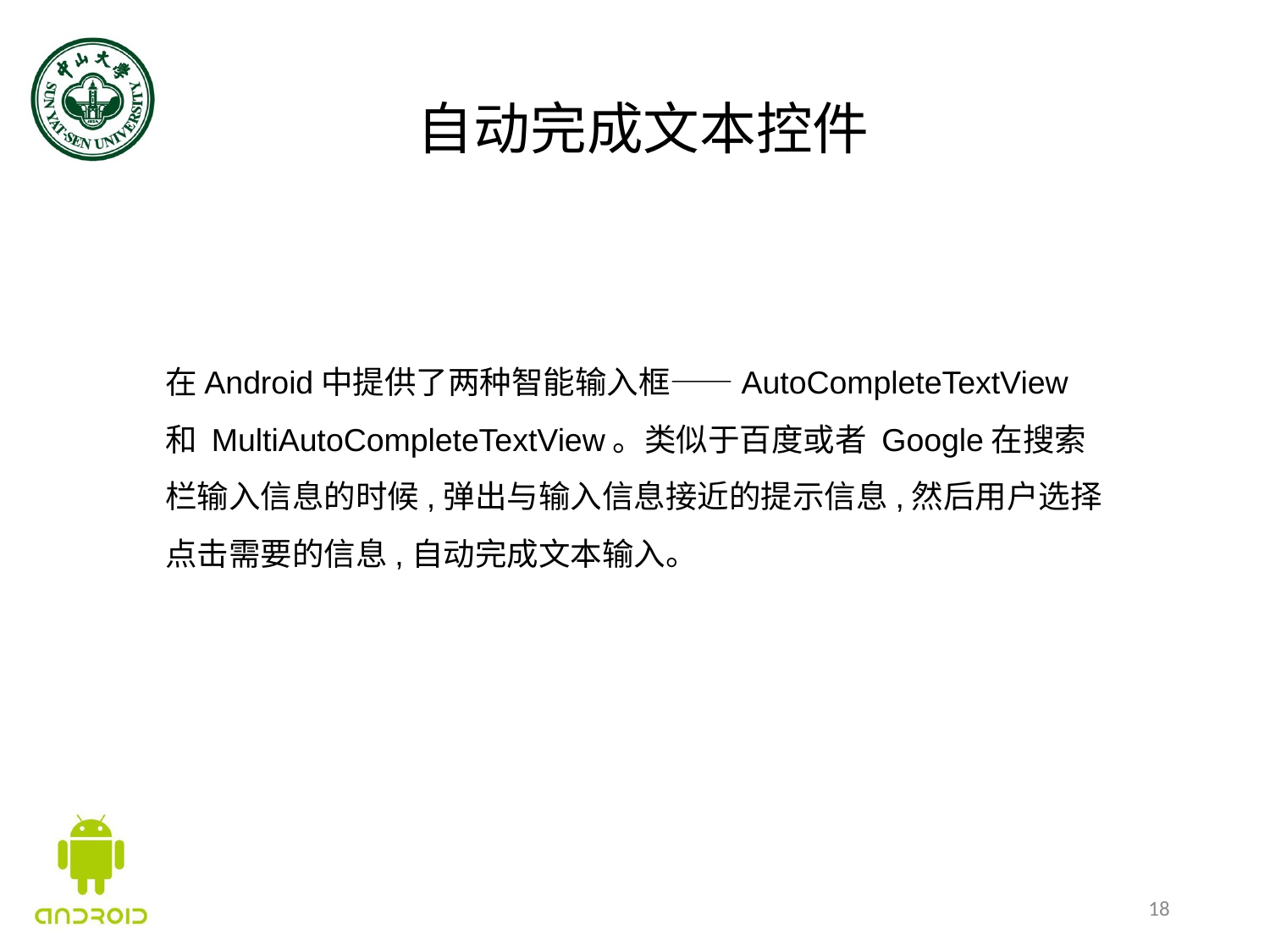

自动完成文本控件

在Android中提供了两种智能输入框——AutoCompleteTextView和 MultiAutoCompleteTextView。类似于百度或者 Google在搜索栏输入信息的时候,弹出与输入信息接近的提示信息,然后用户选择点击需要的信息,自动完成文本输入。

18